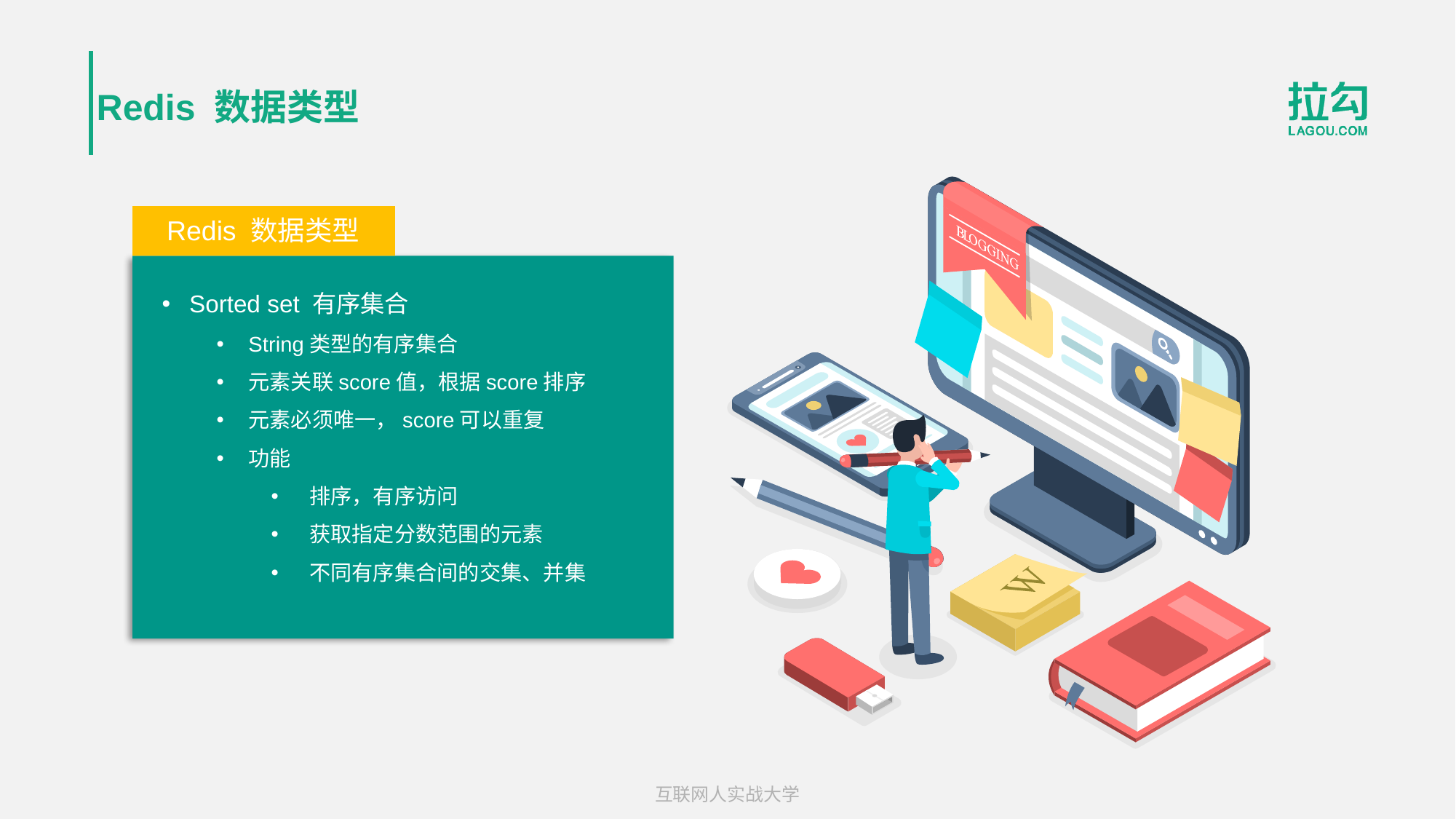

# Redis 数据类型

Redis 数据类型

Sorted set 有序集合
String类型的有序集合
元素关联score值，根据score排序
元素必须唯一，score可以重复
功能
排序，有序访问
获取指定分数范围的元素
不同有序集合间的交集、并集